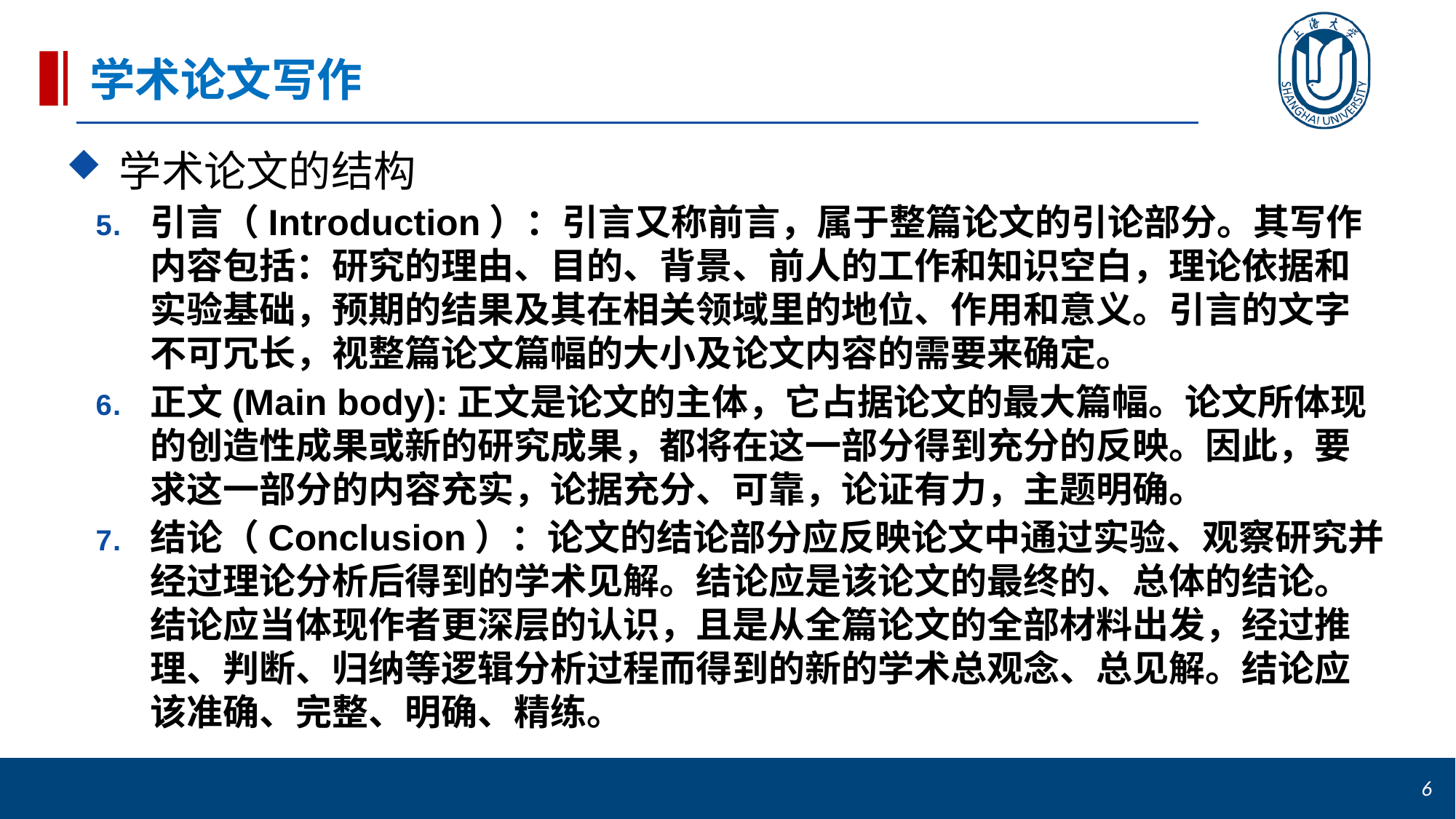

# 学术论文写作
学术论文的结构
引言（Introduction）：引言又称前言，属于整篇论文的引论部分。其写作内容包括：研究的理由、目的、背景、前人的工作和知识空白，理论依据和实验基础，预期的结果及其在相关领域里的地位、作用和意义。引言的文字不可冗长，视整篇论文篇幅的大小及论文内容的需要来确定。
正文(Main body):正文是论文的主体，它占据论文的最大篇幅。论文所体现的创造性成果或新的研究成果，都将在这一部分得到充分的反映。因此，要求这一部分的内容充实，论据充分、可靠，论证有力，主题明确。
结论（Conclusion）：论文的结论部分应反映论文中通过实验、观察研究并经过理论分析后得到的学术见解。结论应是该论文的最终的、总体的结论。结论应当体现作者更深层的认识，且是从全篇论文的全部材料出发，经过推理、判断、归纳等逻辑分析过程而得到的新的学术总观念、总见解。结论应该准确、完整、明确、精练。

6